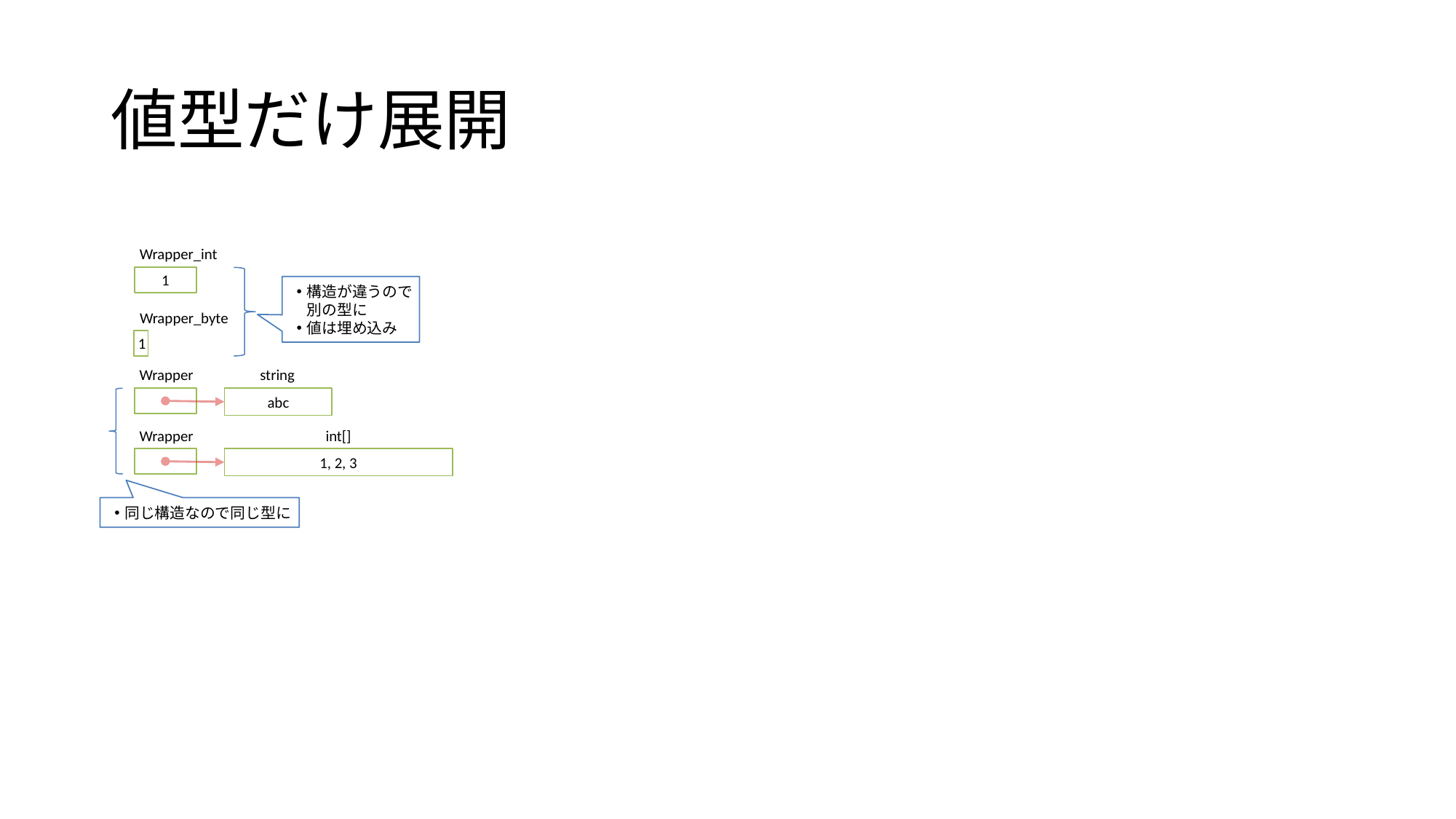

# 値型だけ展開
Wrapper_int
1

構造が違うので別の型に
値は埋め込み
Wrapper_byte
1
Wrapper
string

abc

Wrapper
int[]
1, 2, 3

同じ構造なので同じ型に